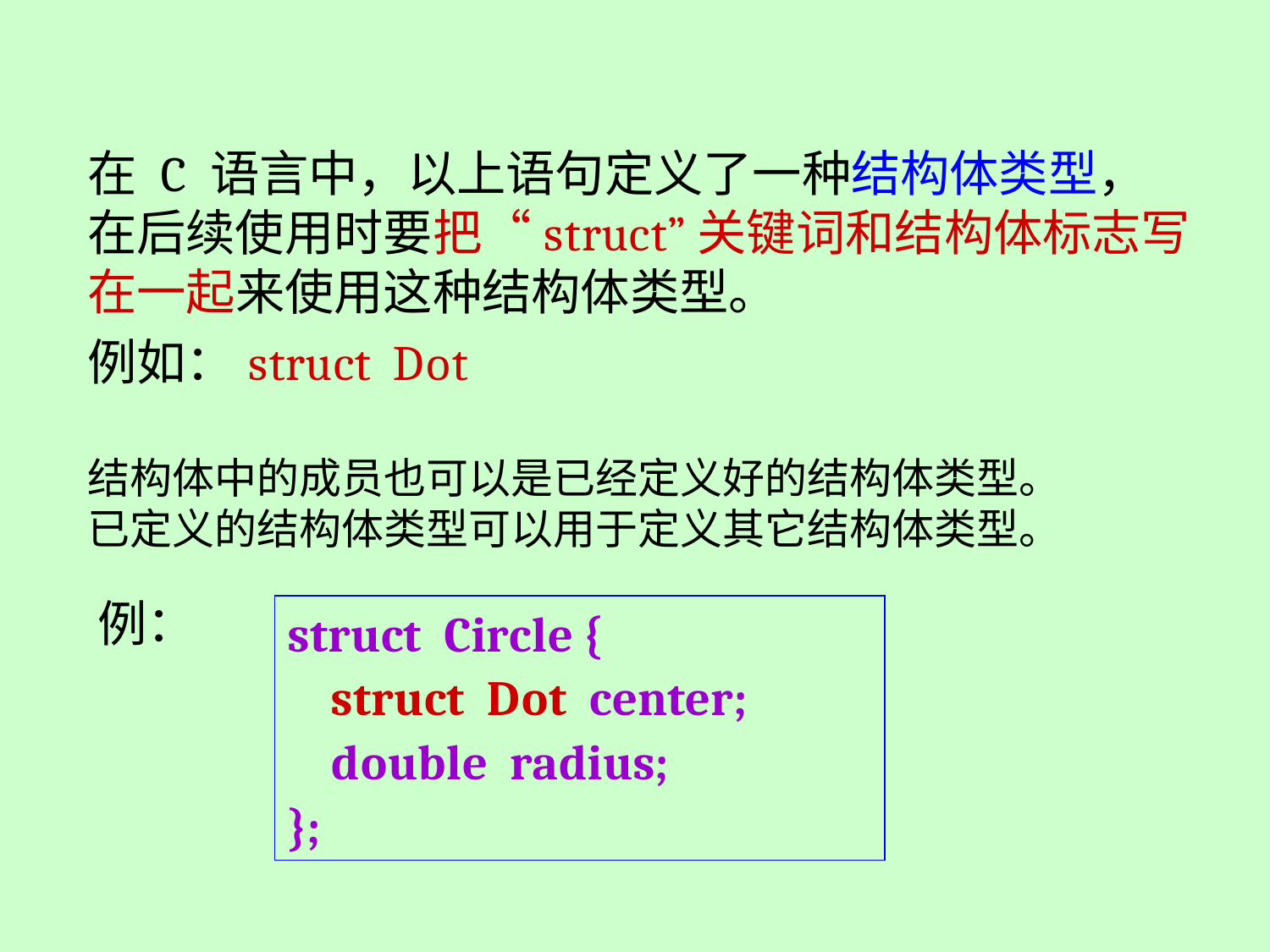

在 C 语言中，以上语句定义了一种结构体类型，在后续使用时要把“struct”关键词和结构体标志写在一起来使用这种结构体类型。
例如：struct  Dot

结构体中的成员也可以是已经定义好的结构体类型。
已定义的结构体类型可以用于定义其它结构体类型。
例：
struct  Circle {
    struct  Dot  center;
    double  radius;
};
12